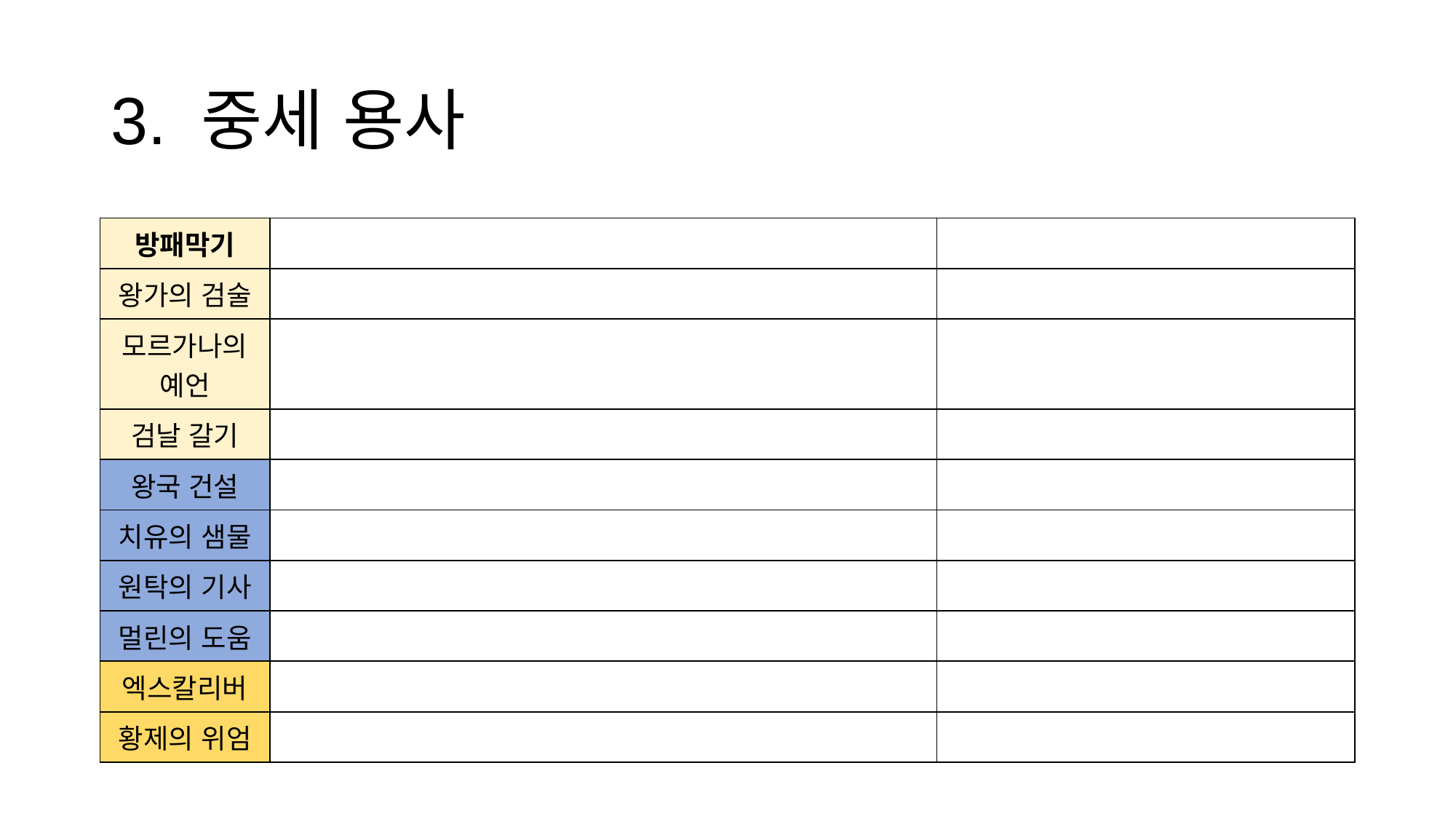

# 3. 중세 용사
| 방패막기 |  |  |
| --- | --- | --- |
| 왕가의 검술 |  |  |
| 모르가나의 예언 |  |  |
| 검날 갈기 |  |  |
| 왕국 건설 |  |  |
| 치유의 샘물 |  |  |
| 원탁의 기사 |  |  |
| 멀린의 도움 |  |  |
| 엑스칼리버 |  |  |
| 황제의 위엄 |  |  |